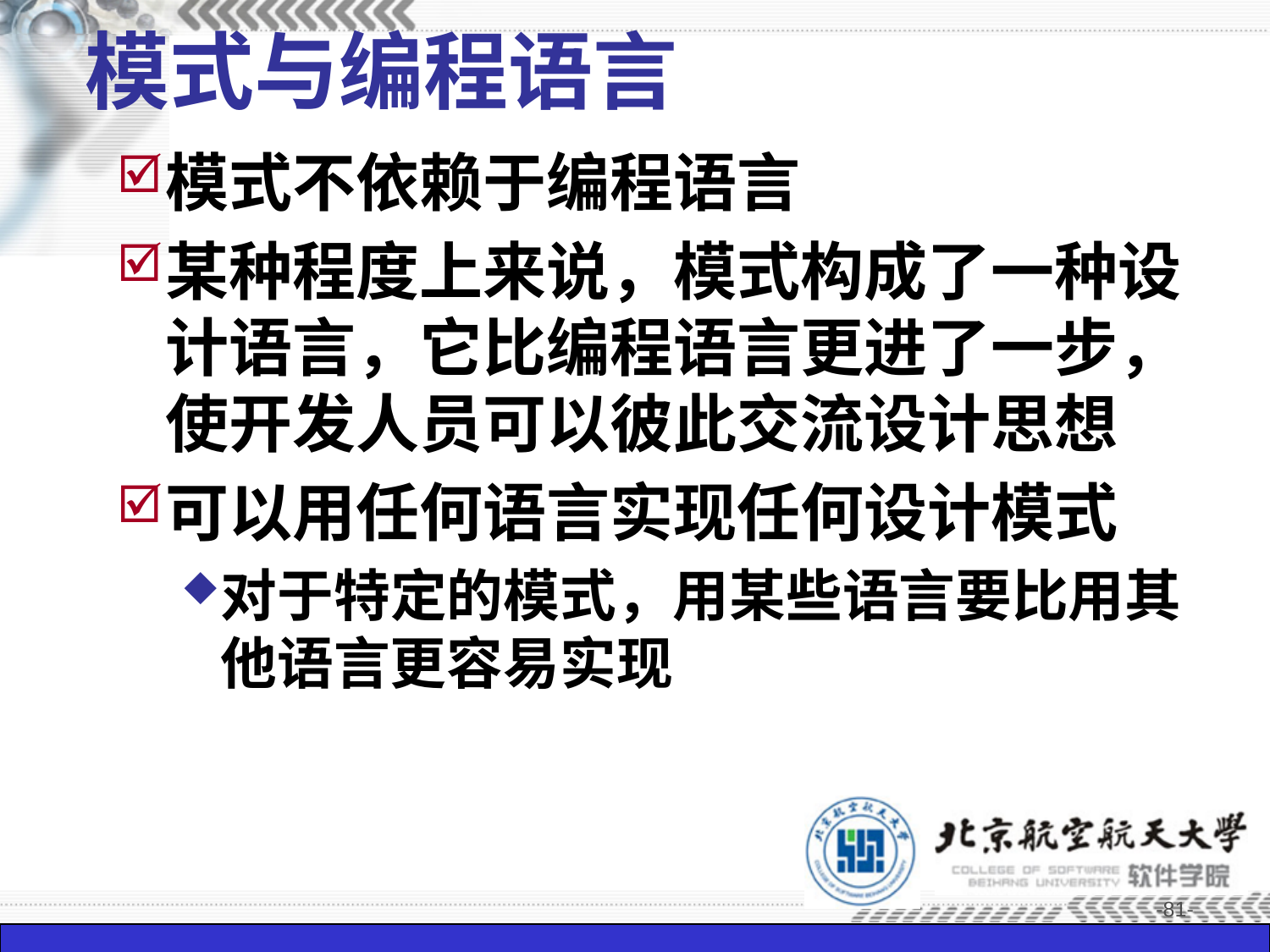

# 模式与编程语言
模式不依赖于编程语言
某种程度上来说，模式构成了一种设计语言，它比编程语言更进了一步，使开发人员可以彼此交流设计思想
可以用任何语言实现任何设计模式
对于特定的模式，用某些语言要比用其他语言更容易实现
-81-